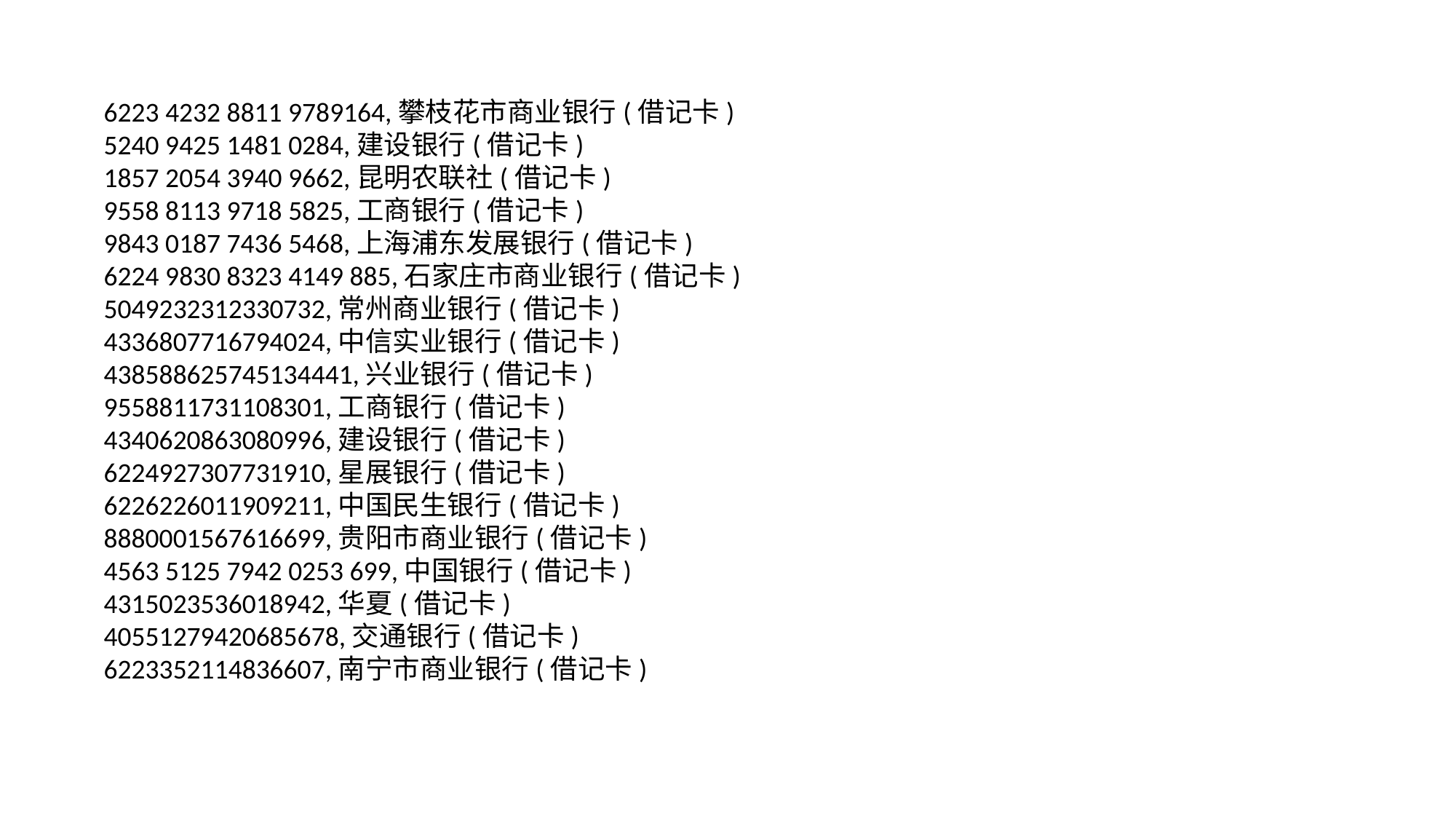

6223 4232 8811 9789164,攀枝花市商业银行(借记卡)
5240 9425 1481 0284,建设银行(借记卡)
1857 2054 3940 9662,昆明农联社(借记卡)
9558 8113 9718 5825,工商银行(借记卡)
9843 0187 7436 5468,上海浦东发展银行(借记卡)
6224 9830 8323 4149 885,石家庄市商业银行(借记卡)
5049232312330732,常州商业银行(借记卡)
4336807716794024,中信实业银行(借记卡)
438588625745134441,兴业银行(借记卡)
9558811731108301,工商银行(借记卡)
4340620863080996,建设银行(借记卡)
6224927307731910,星展银行(借记卡)
6226226011909211,中国民生银行(借记卡)
8880001567616699,贵阳市商业银行(借记卡)
4563 5125 7942 0253 699,中国银行(借记卡)
4315023536018942,华夏(借记卡)
40551279420685678,交通银行(借记卡)
6223352114836607,南宁市商业银行(借记卡)